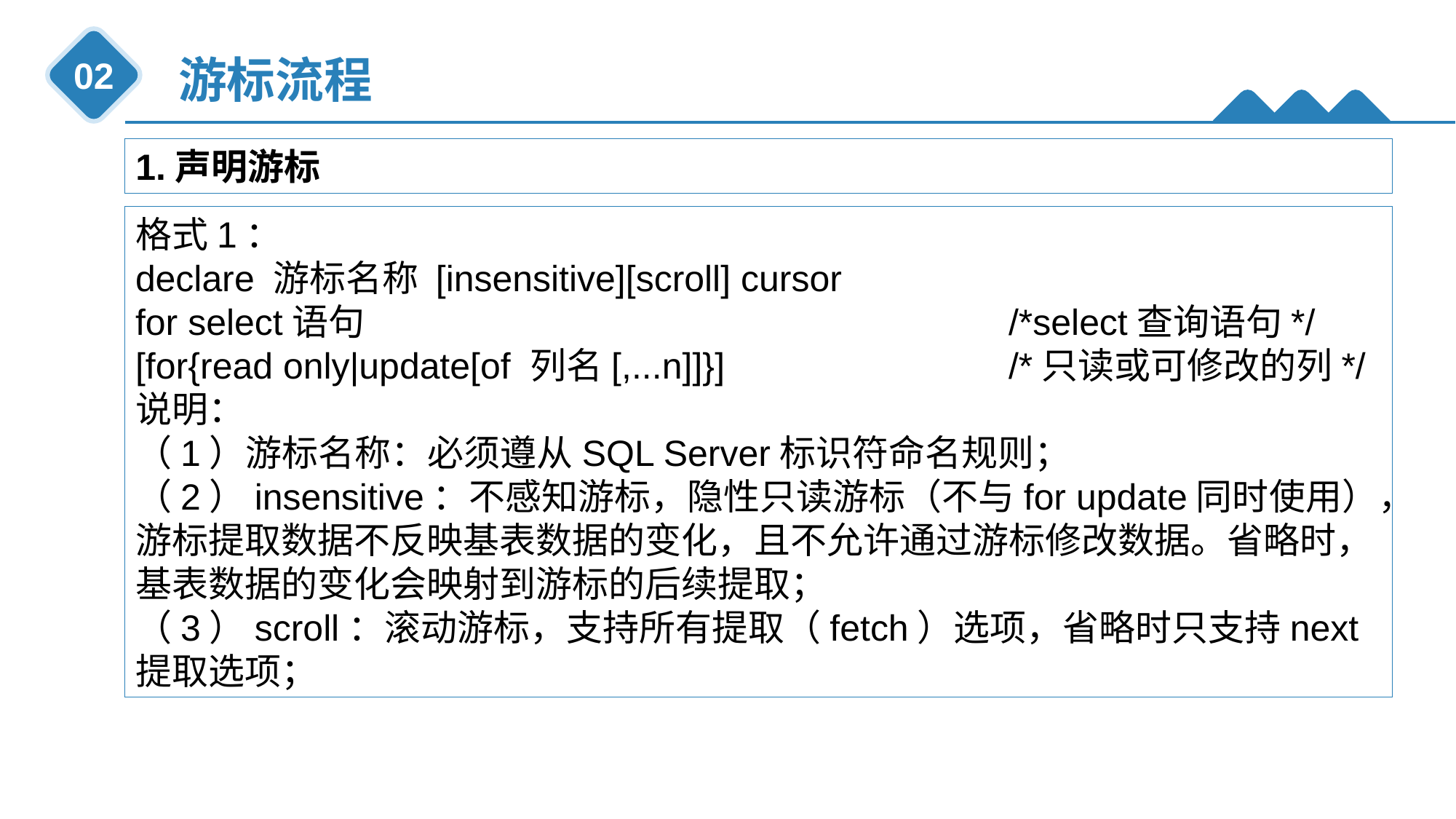

游标流程
02

1.声明游标
格式1：
declare 游标名称 [insensitive][scroll] cursor
for select语句						/*select查询语句*/
[for{read only|update[of 列名[,...n]]}]			/*只读或可修改的列*/
说明：
（1）游标名称：必须遵从SQL Server标识符命名规则；
（2）insensitive：不感知游标，隐性只读游标（不与for update同时使用），游标提取数据不反映基表数据的变化，且不允许通过游标修改数据。省略时，基表数据的变化会映射到游标的后续提取；
（3）scroll：滚动游标，支持所有提取（fetch）选项，省略时只支持next提取选项；